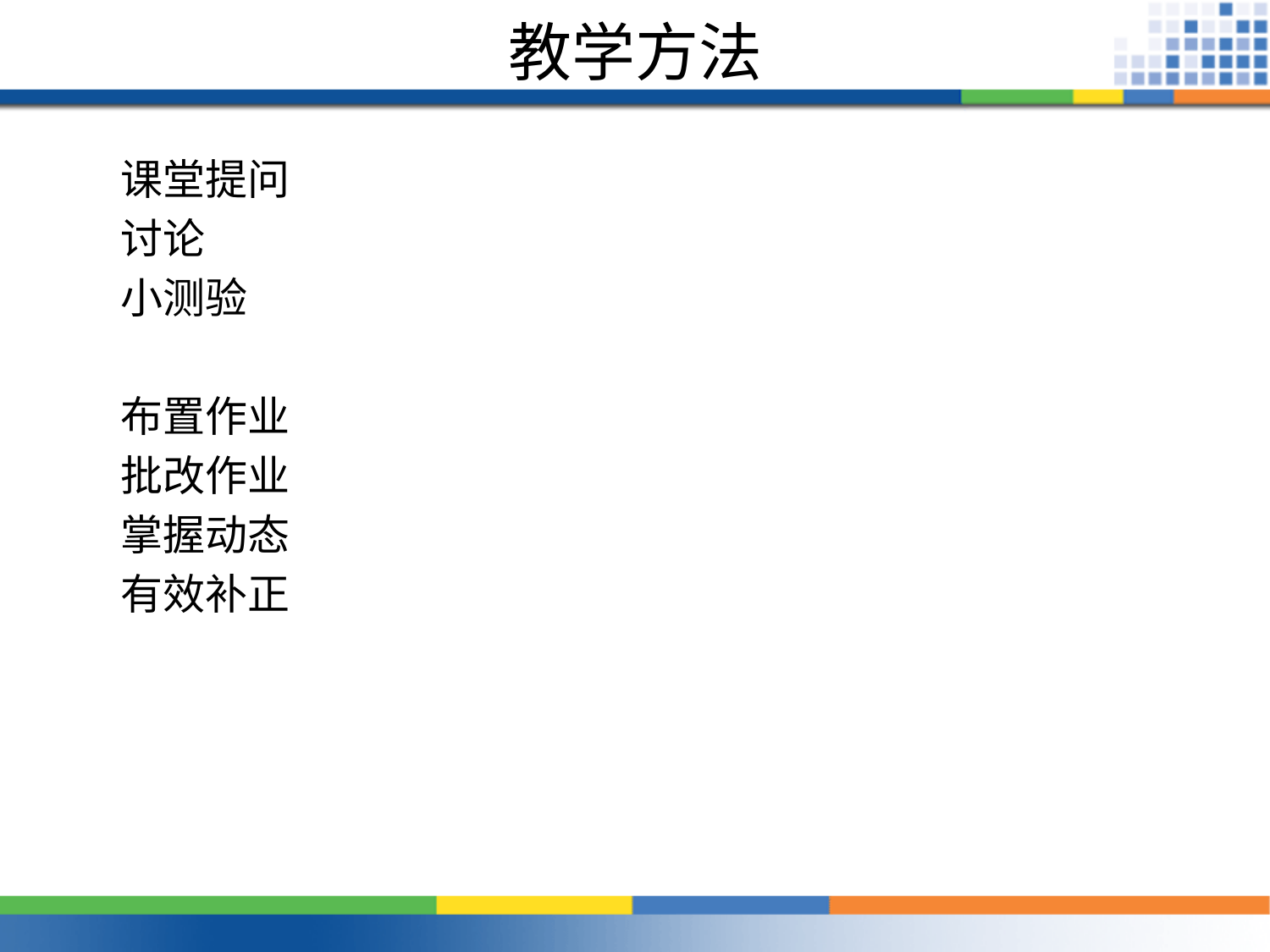

# 教学方法
        课堂提问
        讨论
        小测验

        布置作业
        批改作业
        掌握动态
        有效补正